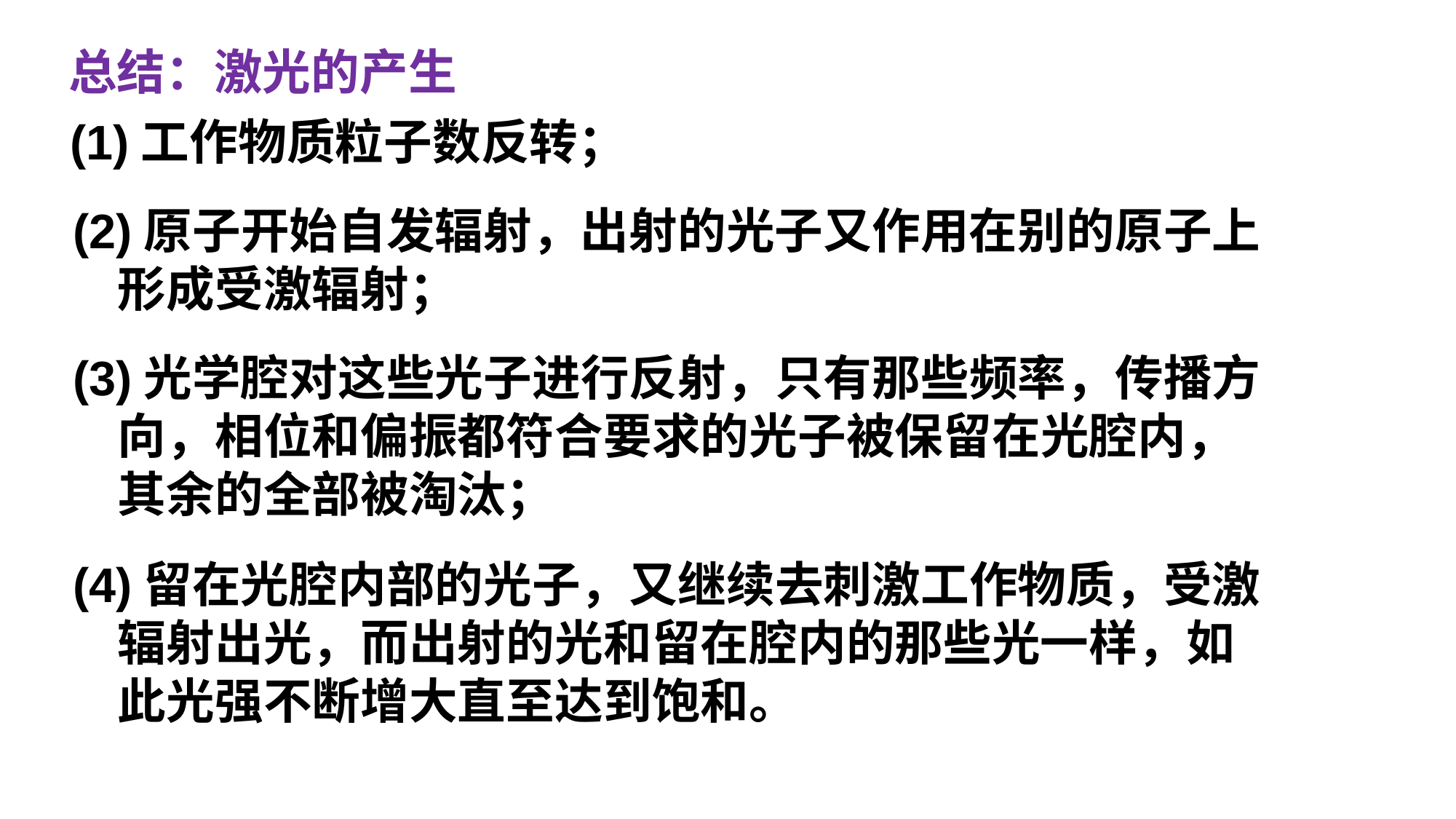

总结：激光的产生
(1)工作物质粒子数反转；
(2)原子开始自发辐射，出射的光子又作用在别的原子上
   形成受激辐射；
(3)光学腔对这些光子进行反射，只有那些频率，传播方
   向，相位和偏振都符合要求的光子被保留在光腔内，
   其余的全部被淘汰；
(4)留在光腔内部的光子，又继续去刺激工作物质，受激
   辐射出光，而出射的光和留在腔内的那些光一样，如
   此光强不断增大直至达到饱和。